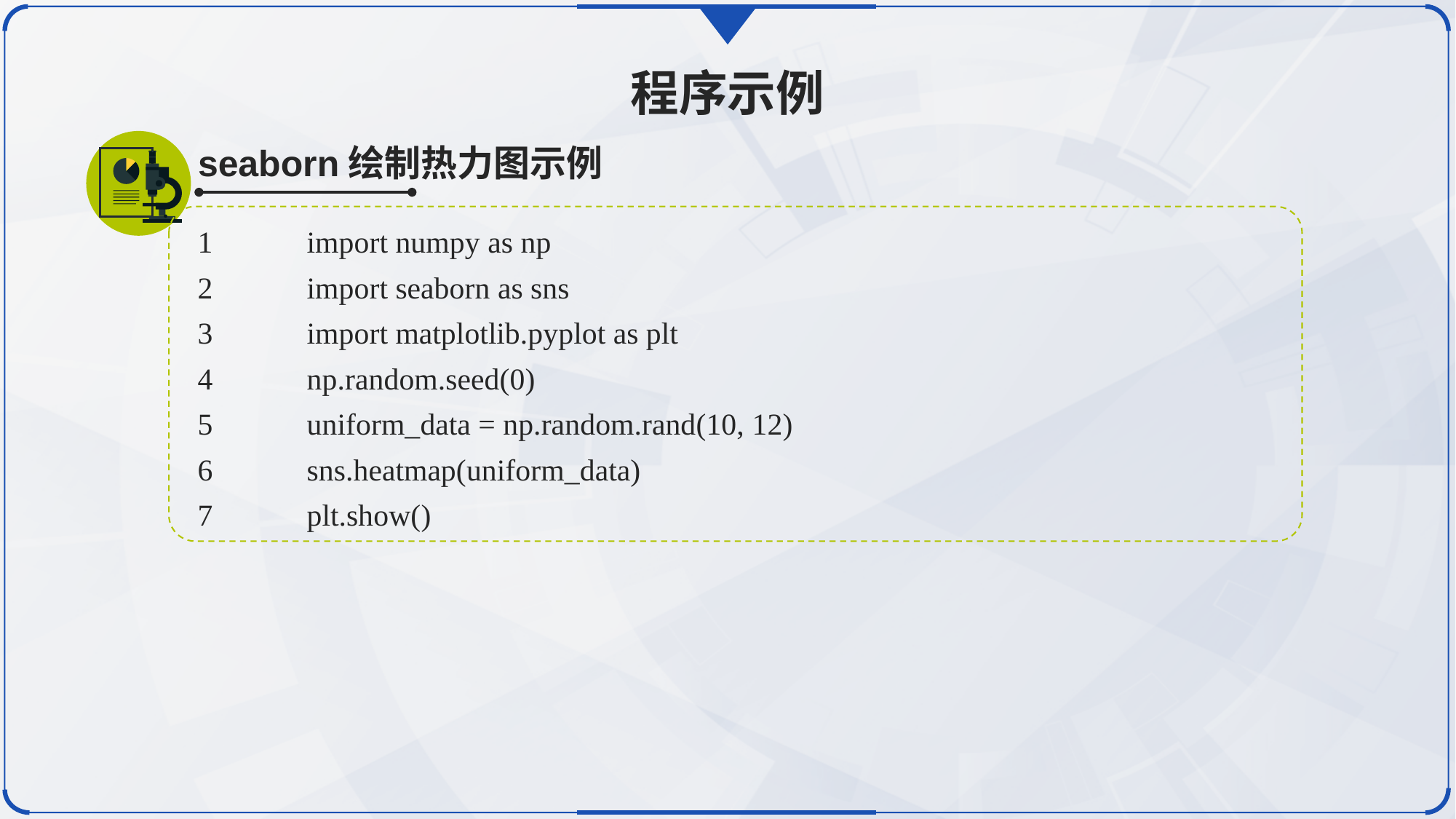

程序示例

seaborn绘制热力图示例

1	import numpy as np
2	import seaborn as sns
3	import matplotlib.pyplot as plt
4	np.random.seed(0)
5	uniform_data = np.random.rand(10, 12)
6	sns.heatmap(uniform_data)
7	plt.show()